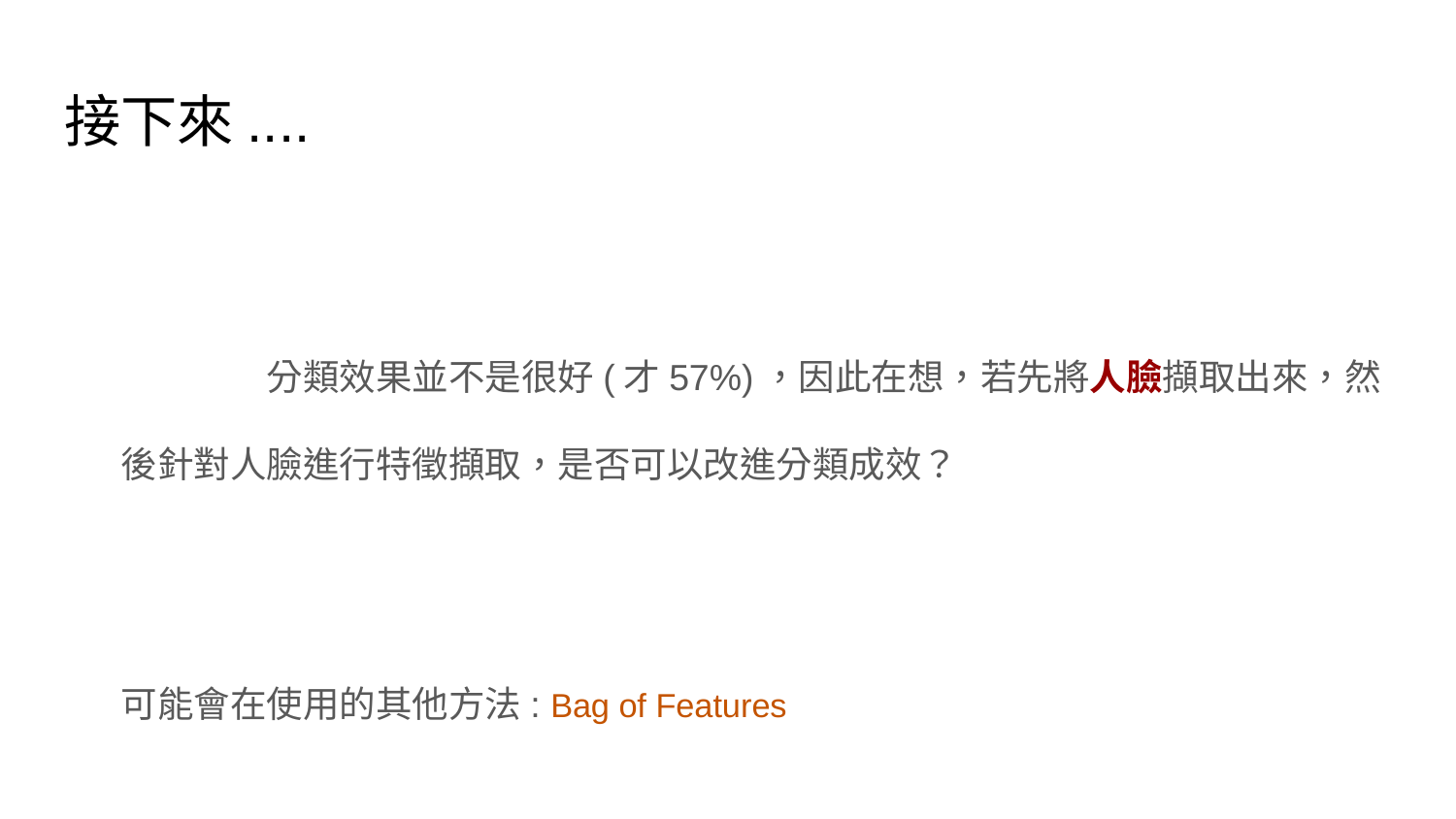

# 接下來....
	分類效果並不是很好(才57%)，因此在想，若先將人臉擷取出來，然後針對人臉進行特徵擷取，是否可以改進分類成效？

可能會在使用的其他方法: Bag of Features